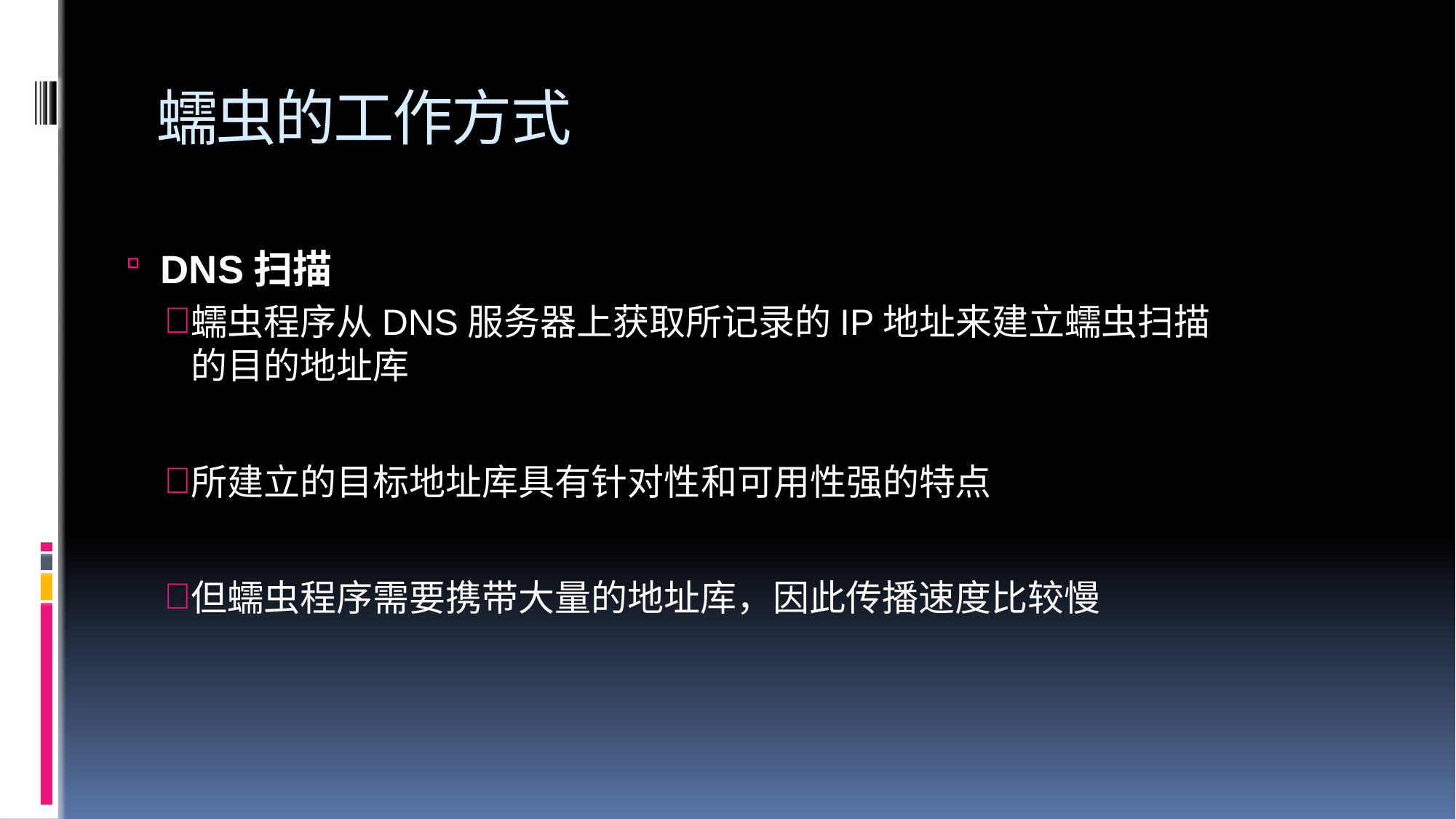

# 蠕虫的工作方式
DNS扫描
蠕虫程序从DNS服务器上获取所记录的IP地址来建立蠕虫扫描的目的地址库

所建立的目标地址库具有针对性和可用性强的特点

但蠕虫程序需要携带大量的地址库，因此传播速度比较慢